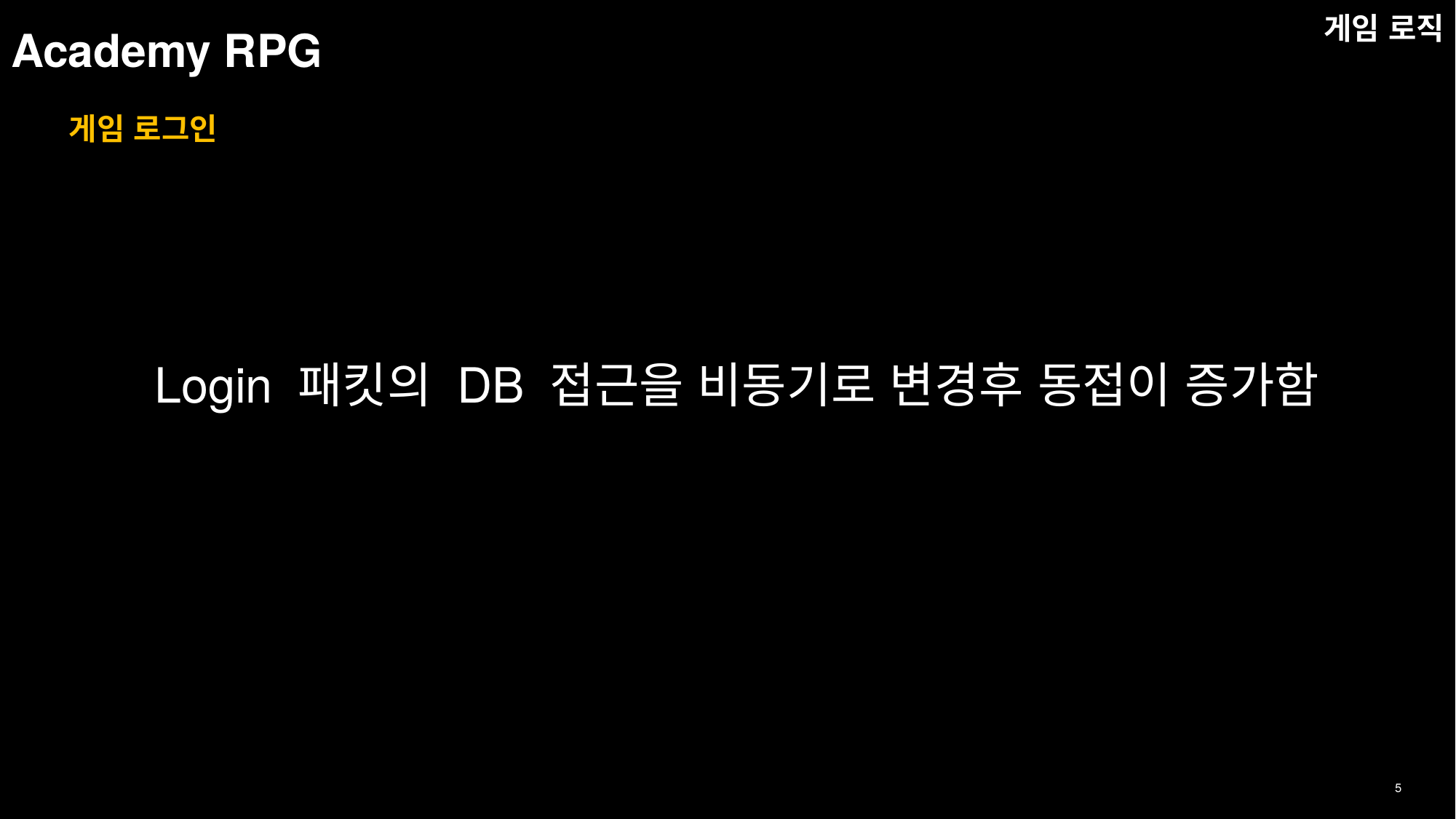

# Academy RPG
게임 로직
게임 로그인
Login 패킷의 DB 접근을 비동기로 변경후 동접이 증가함

5